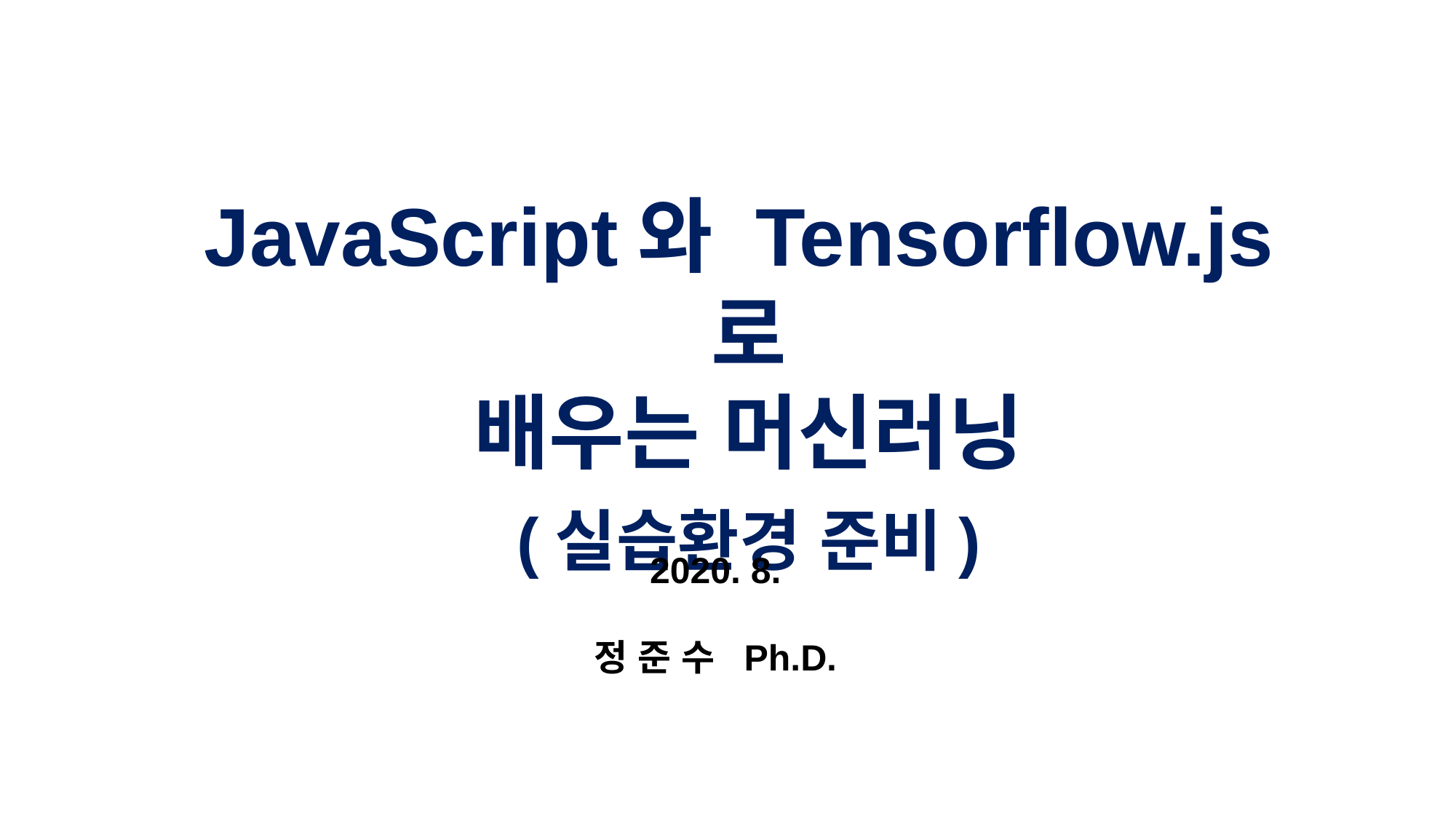

JavaScript와 Tensorflow.js로
배우는 머신러닝
(실습환경 준비)
2020. 8.

정 준 수  Ph.D.